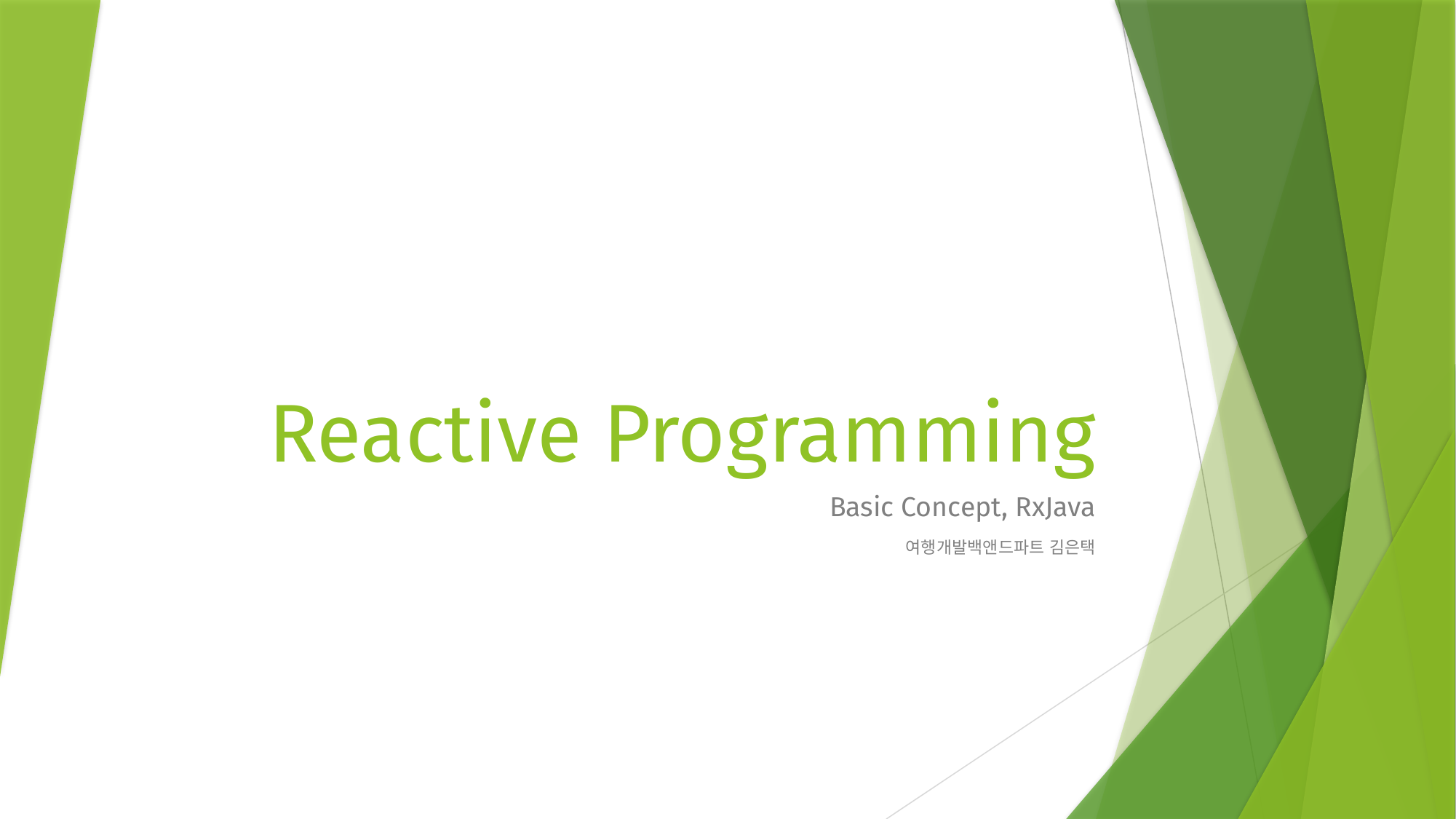

# Reactive Programming
Basic Concept, RxJava
여행개발백앤드파트 김은택